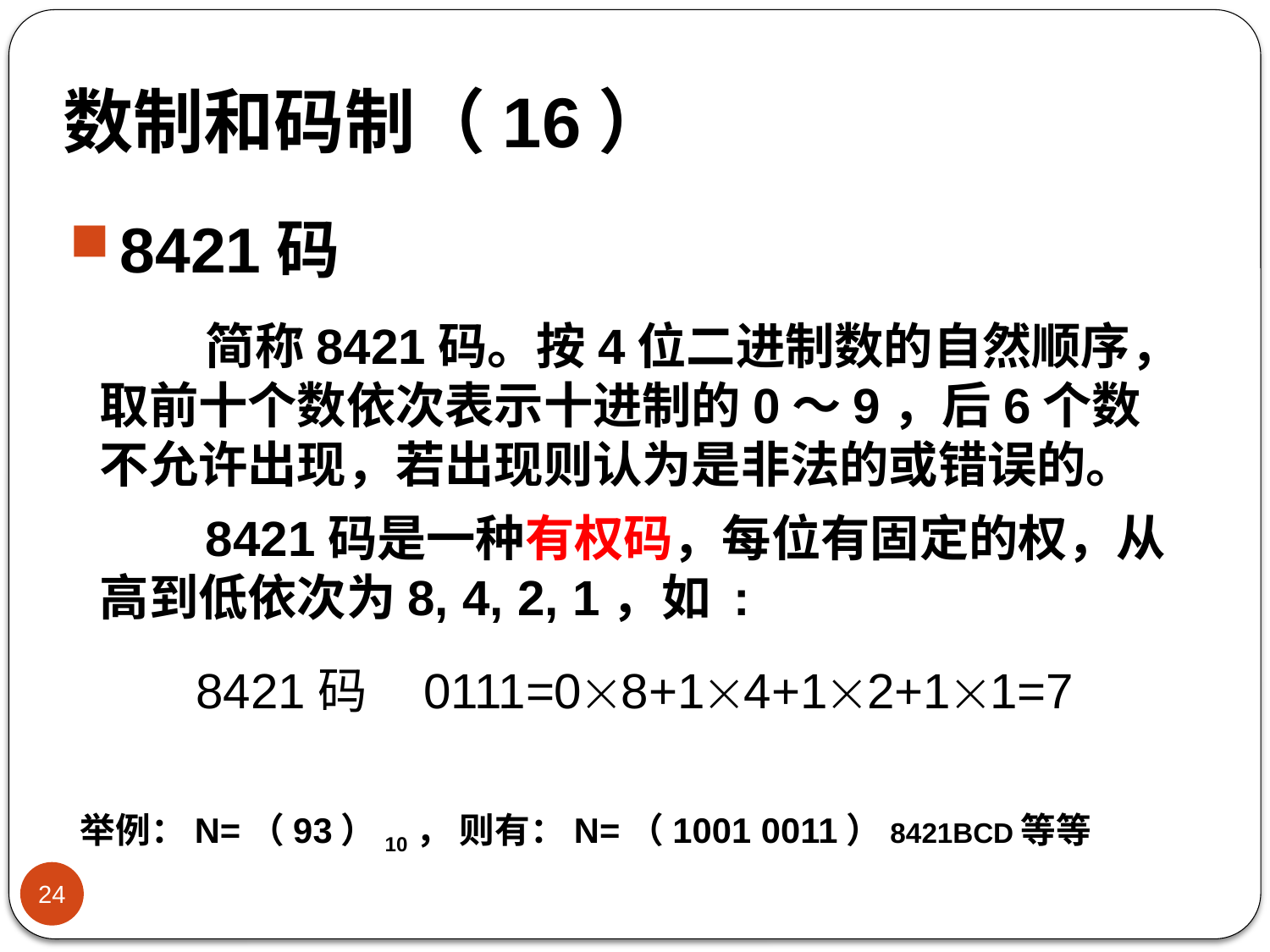

# 数制和码制（16）
8421码
简称8421码。按4位二进制数的自然顺序，取前十个数依次表示十进制的0～9，后6个数不允许出现，若出现则认为是非法的或错误的。
8421码是一种有权码，每位有固定的权，从高到低依次为8, 4, 2, 1，如 :
       8421码    0111=0×8+1×4+1×2+1×1=7
举例：N=（93）10， 则有：N=（1001 0011）8421BCD等等
24